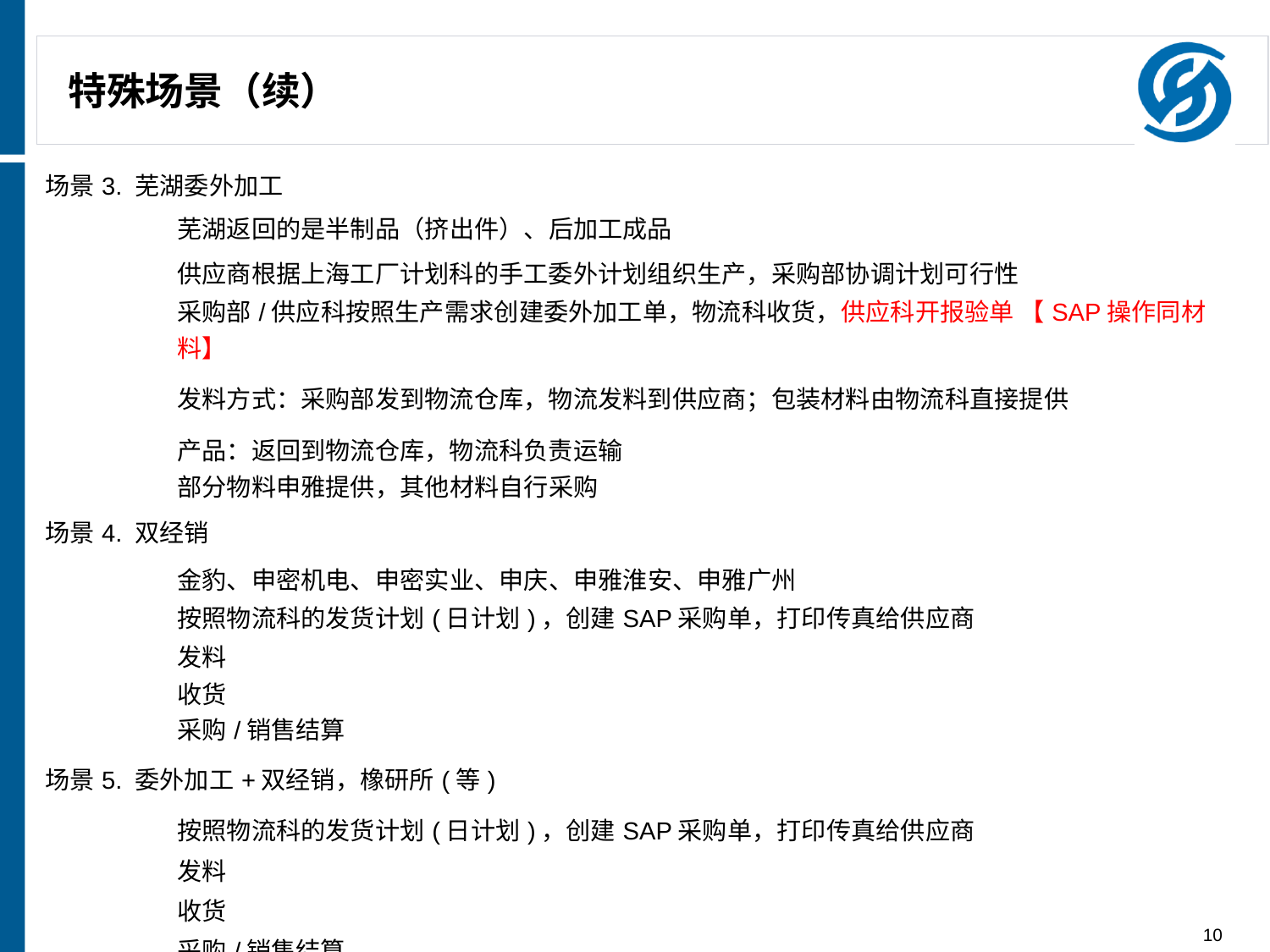

# 特殊场景（续）
| 场景3. 芜湖委外加工 |  |
| --- | --- |
|  | 芜湖返回的是半制品（挤出件）、后加工成品 |
|  | 供应商根据上海工厂计划科的手工委外计划组织生产，采购部协调计划可行性 |
|  | 采购部/供应科按照生产需求创建委外加工单，物流科收货，供应科开报验单 【SAP操作同材料】 |
|  | 发料方式：采购部发到物流仓库，物流发料到供应商；包装材料由物流科直接提供 |
|  | 产品：返回到物流仓库，物流科负责运输 |
|  | 部分物料申雅提供，其他材料自行采购 |
| 场景4. 双经销 |  |
|  | 金豹、申密机电、申密实业、申庆、申雅淮安、申雅广州 |
|  | 按照物流科的发货计划(日计划)，创建SAP采购单，打印传真给供应商 |
|  | 发料 |
|  | 收货 |
|  | 采购/销售结算 |
| 场景5. 委外加工+双经销，橡研所(等) |  |
|  | 按照物流科的发货计划(日计划)，创建SAP采购单，打印传真给供应商 |
|  | 发料 |
|  | 收货 |
|  | 采购/销售结算 |
10